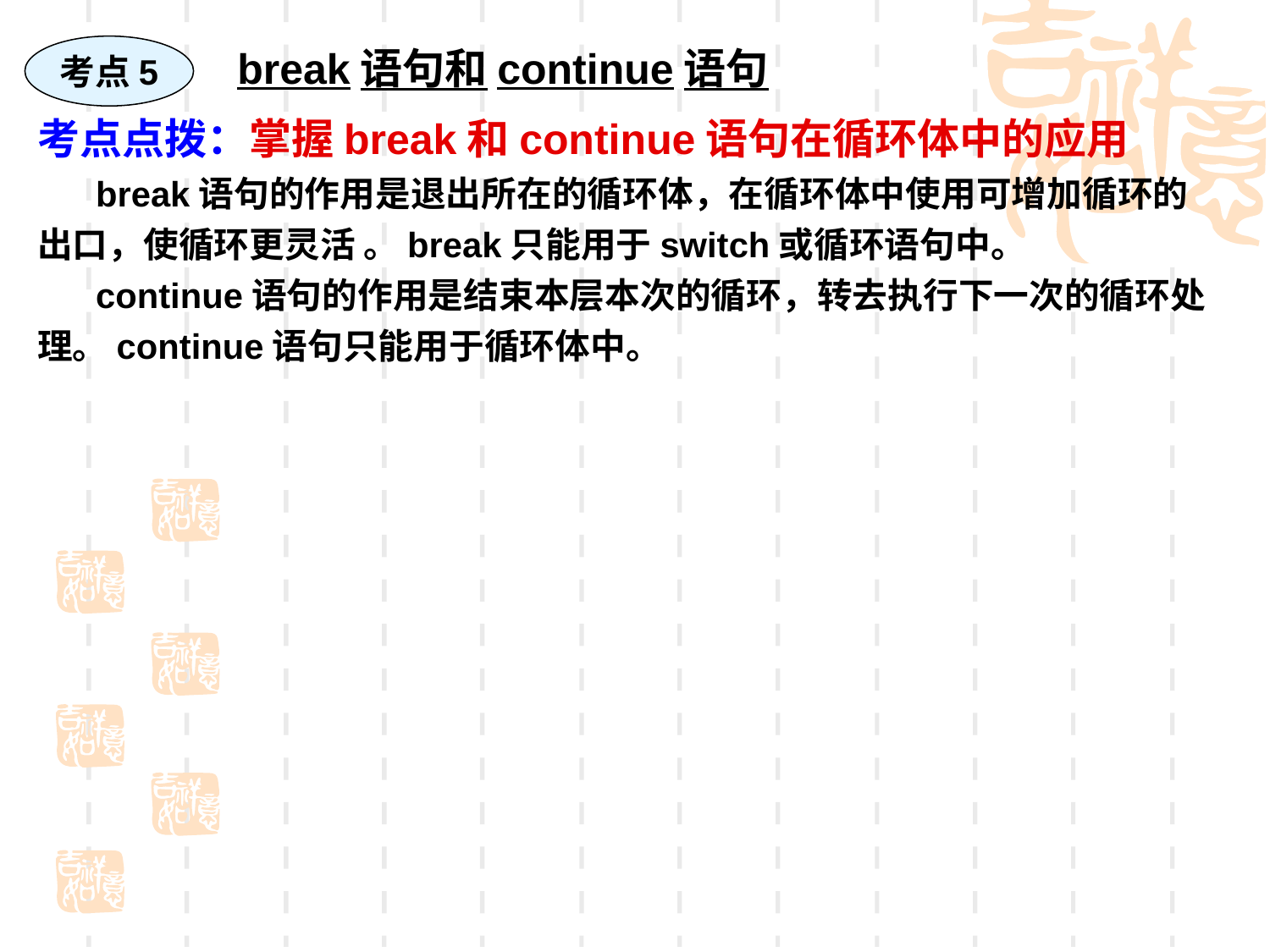

考点5
break语句和continue语句
考点点拨：掌握break和continue语句在循环体中的应用
      break语句的作用是退出所在的循环体，在循环体中使用可增加循环的出口，使循环更灵活 。break只能用于switch或循环语句中。
      continue语句的作用是结束本层本次的循环，转去执行下一次的循环处理。continue语句只能用于循环体中。